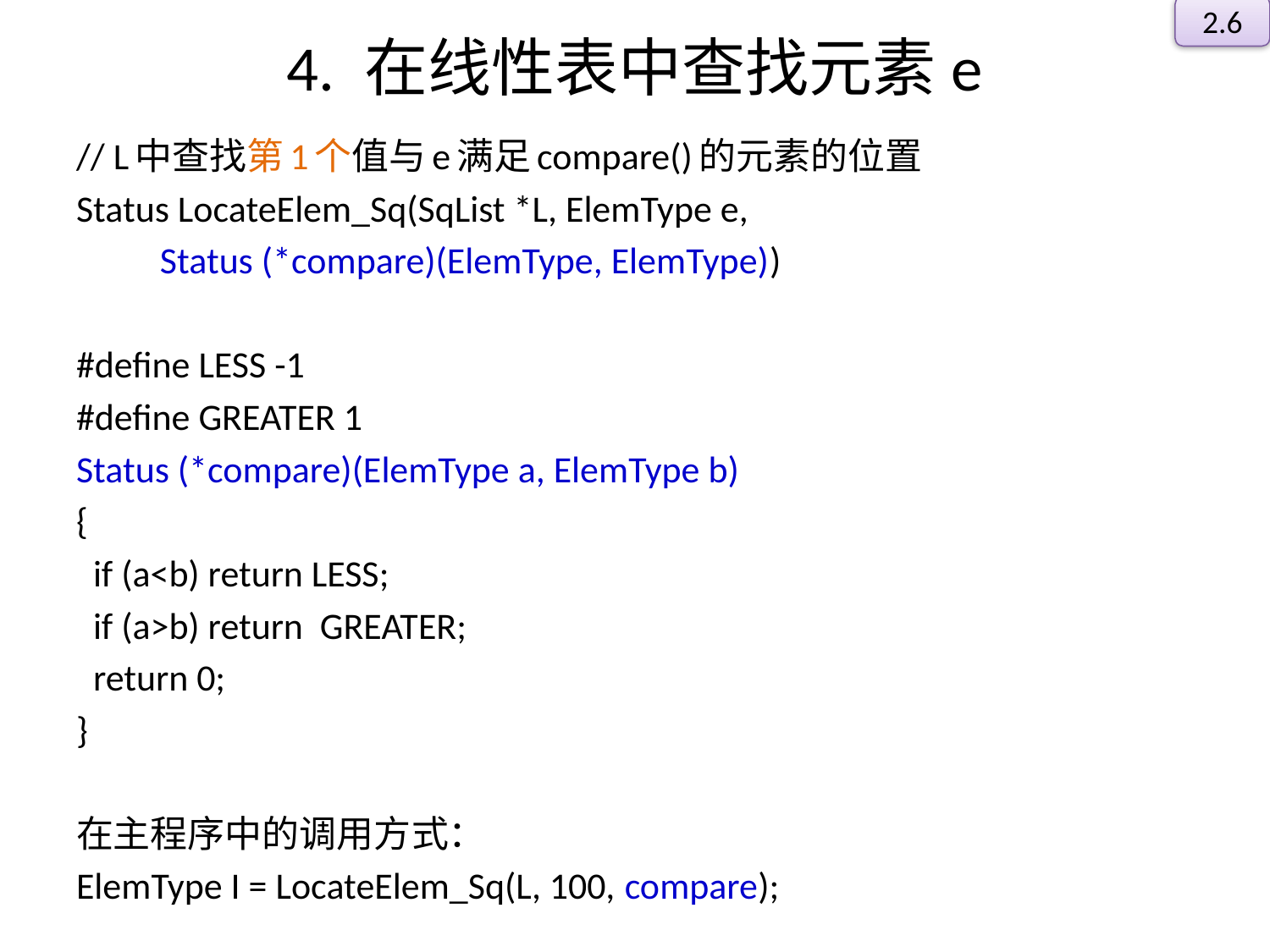

# 4. 在线性表中查找元素e
2.6
// L中查找第1个值与e满足compare()的元素的位置
Status LocateElem_Sq(SqList *L, ElemType e,
		Status (*compare)(ElemType, ElemType))

#define LESS -1
#define GREATER 1
Status (*compare)(ElemType a, ElemType b)
{
  if (a<b) return LESS;
  if (a>b) return  GREATER;
  return 0;
}

在主程序中的调用方式：
ElemType I = LocateElem_Sq(L, 100, compare);